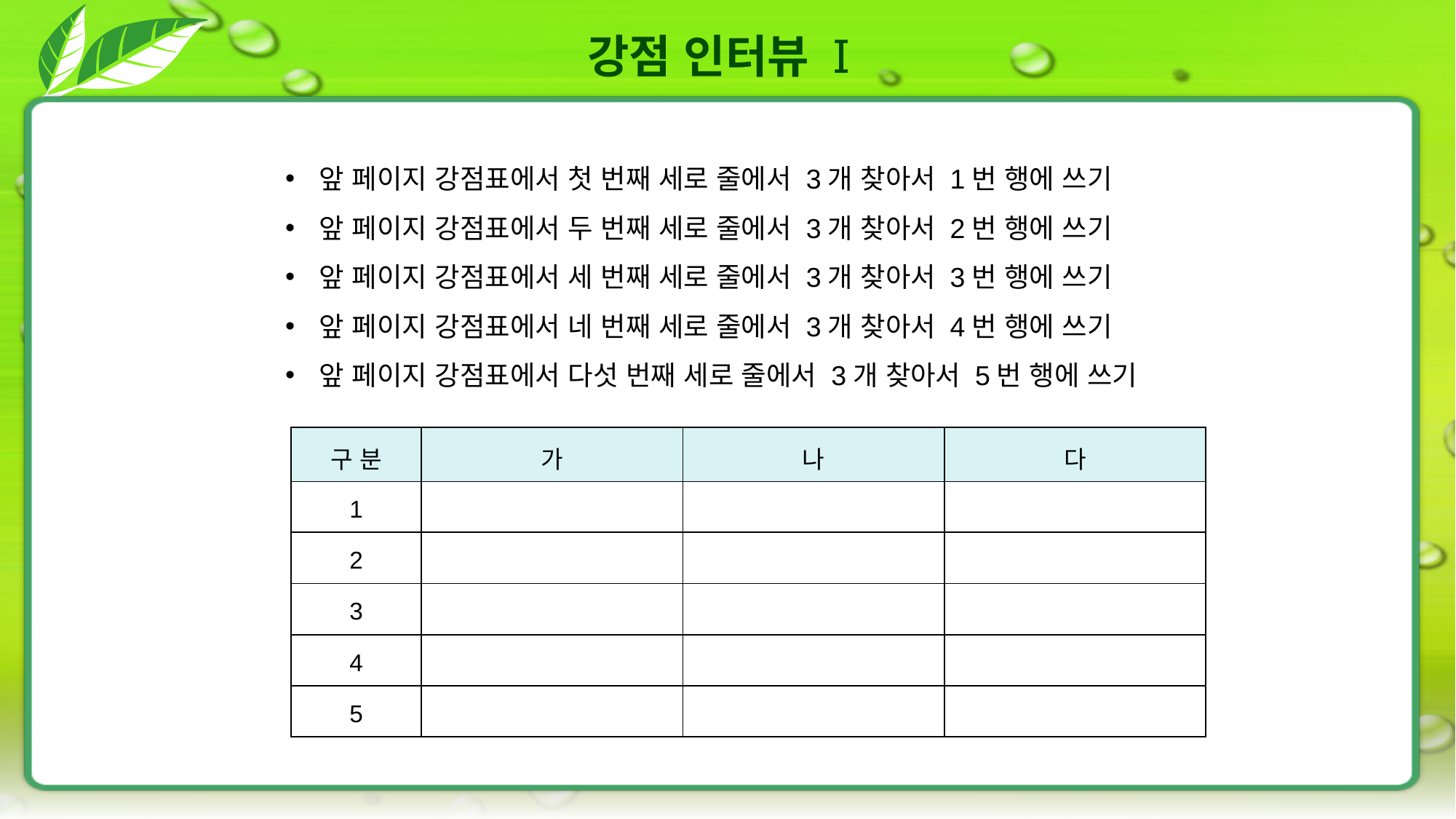

강점 인터뷰 I
앞 페이지 강점표에서 첫 번째 세로 줄에서 3개 찾아서 1번 행에 쓰기
앞 페이지 강점표에서 두 번째 세로 줄에서 3개 찾아서 2번 행에 쓰기
앞 페이지 강점표에서 세 번째 세로 줄에서 3개 찾아서 3번 행에 쓰기
앞 페이지 강점표에서 네 번째 세로 줄에서 3개 찾아서 4번 행에 쓰기
앞 페이지 강점표에서 다섯 번째 세로 줄에서 3개 찾아서 5번 행에 쓰기
| 구 분 | 가 | 나 | 다 |
| --- | --- | --- | --- |
| 1 |  |  |  |
| 2 |  |  |  |
| 3 |  |  |  |
| 4 |  |  |  |
| 5 |  |  |  |
7개중 4개 탈락 시키기!
15개 중  8개 탈락 시키기!